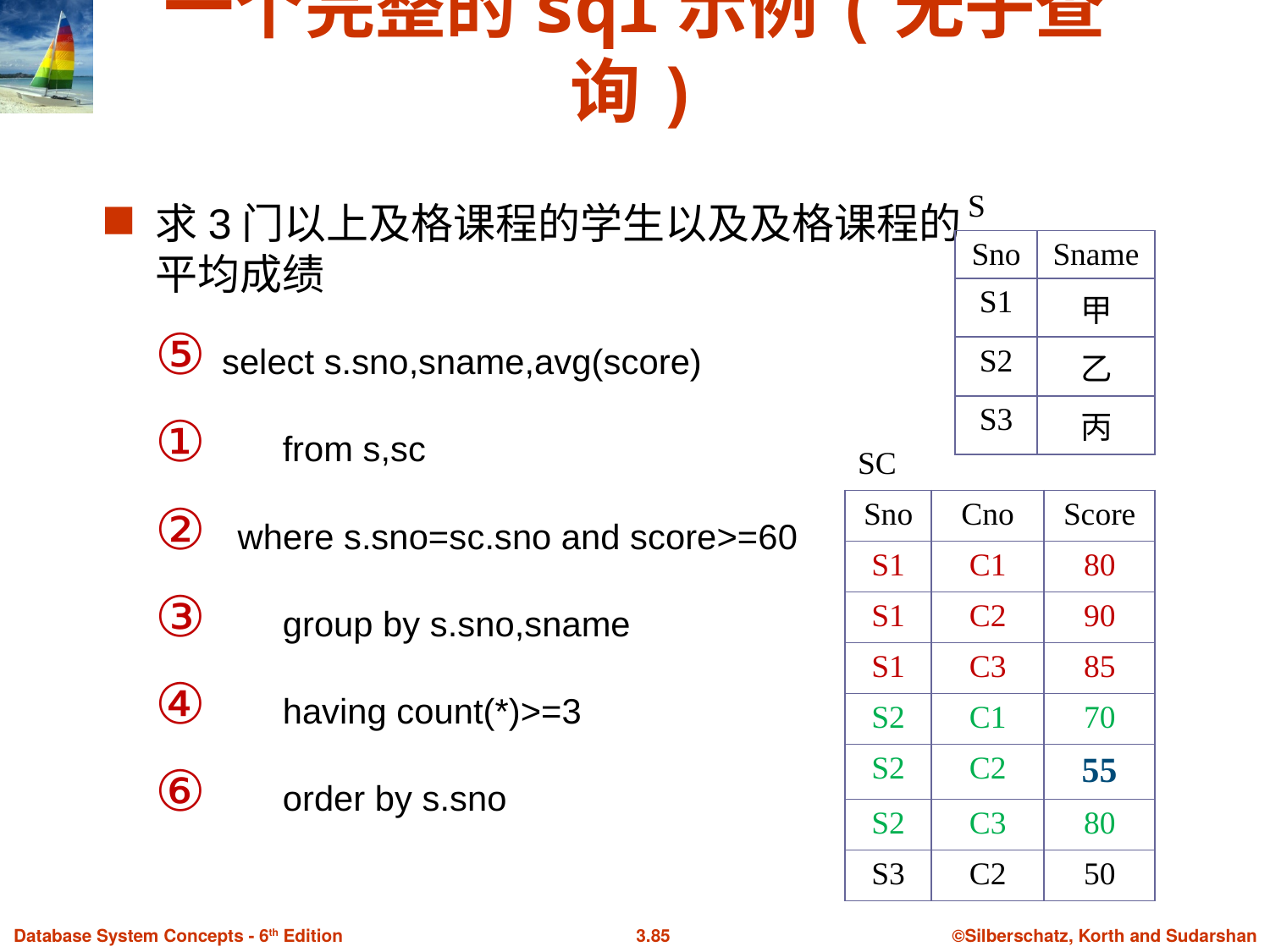

# 一个完整的sql示例(无子查询)
| S |  |
| --- | --- |
| Sno | Sname |
| S1 | 甲 |
| S2 | 乙 |
| S3 | 丙 |
求3门以上及格课程的学生以及及格课程的平均成绩
	⑤ select s.sno,sname,avg(score)
	① 	from s,sc
	②  where s.sno=sc.sno and score>=60
	③ 	group by s.sno,sname
	④ 	having count(*)>=3
	⑥ 	order by s.sno
| SC |  |  |
| --- | --- | --- |
| Sno | Cno | Score |
| S1 | C1 | 80 |
| S1 | C2 | 90 |
| S1 | C3 | 85 |
| S2 | C1 | 70 |
| S2 | C2 | 55 |
| S2 | C3 | 80 |
| S3 | C2 | 50 |